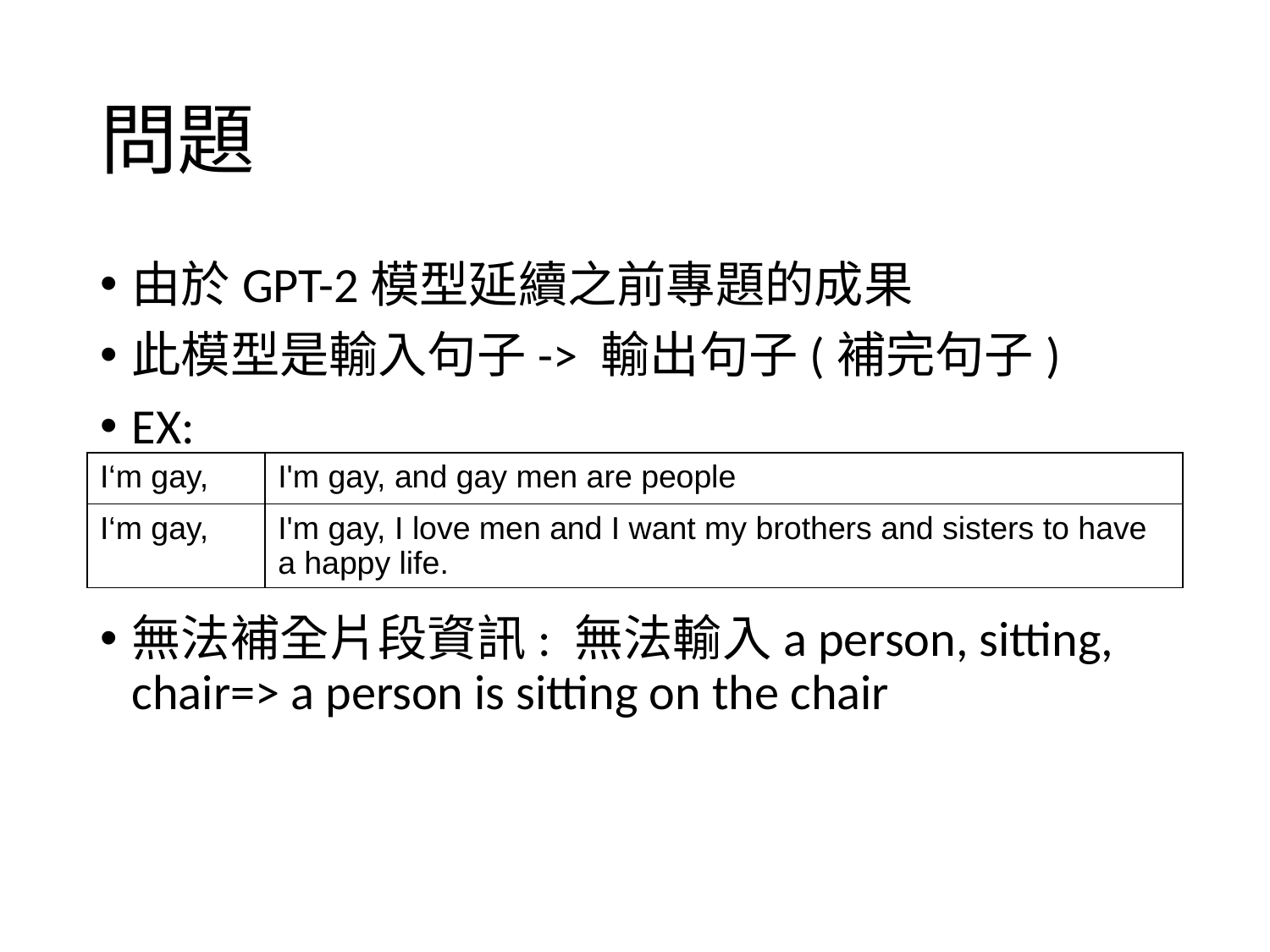

# 問題
由於GPT-2模型延續之前專題的成果
此模型是輸入句子-> 輸出句子(補完句子)
EX:

無法補全片段資訊: 無法輸入a person, sitting, chair=> a person is sitting on the chair
| I‘m gay, | I'm gay, and gay men are people |
| --- | --- |
| I‘m gay, | I'm gay, I love men and I want my brothers and sisters to have a happy life. |